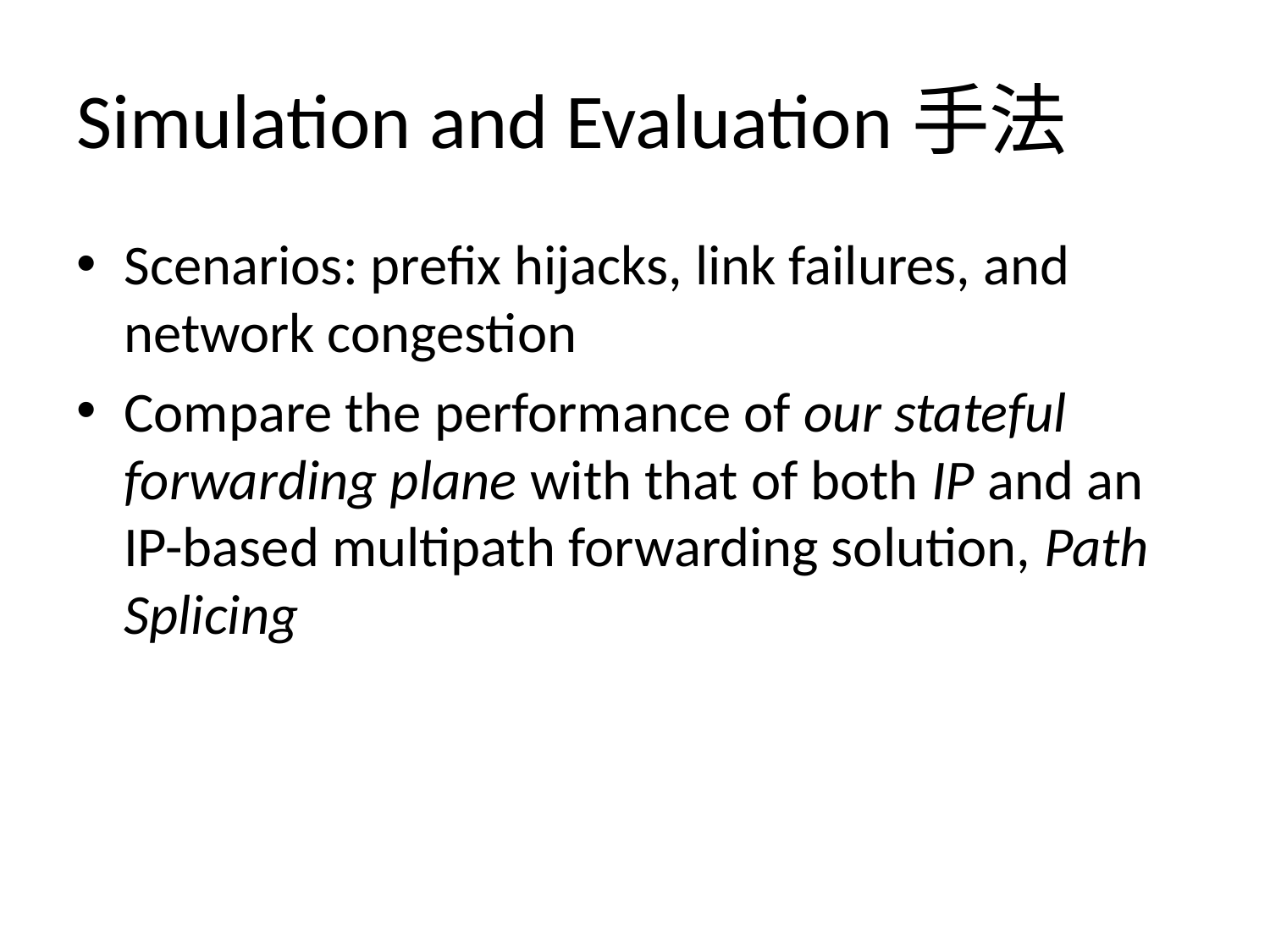

# Simulation and Evaluation手法
Scenarios: prefix hijacks, link failures, and network congestion
Compare the performance of our stateful  forwarding plane with that of both IP and an IP-based multipath forwarding solution, Path Splicing